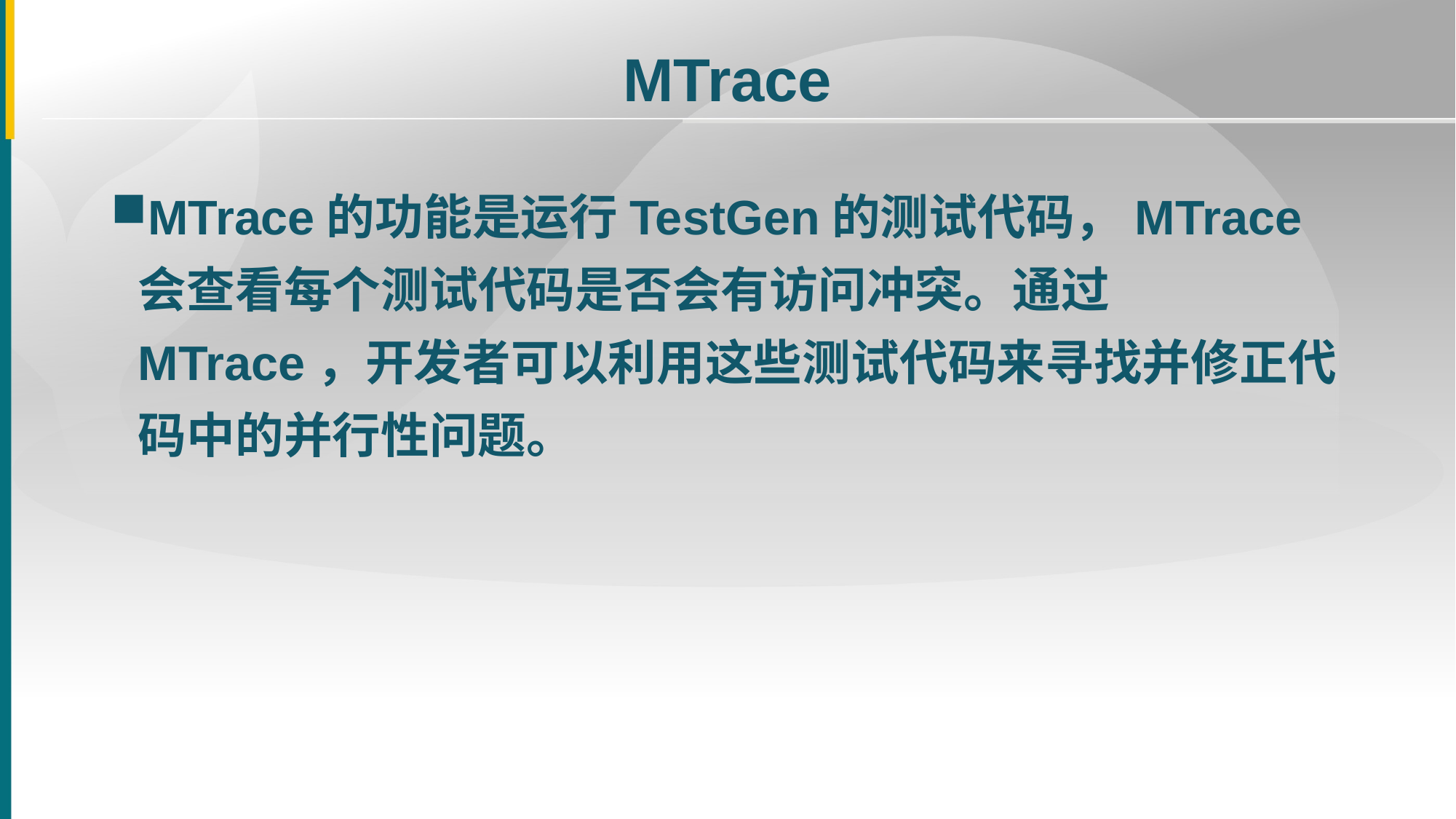

# MTrace
MTrace的功能是运行TestGen的测试代码，MTrace会查看每个测试代码是否会有访问冲突。通过MTrace，开发者可以利用这些测试代码来寻找并修正代码中的并行性问题。